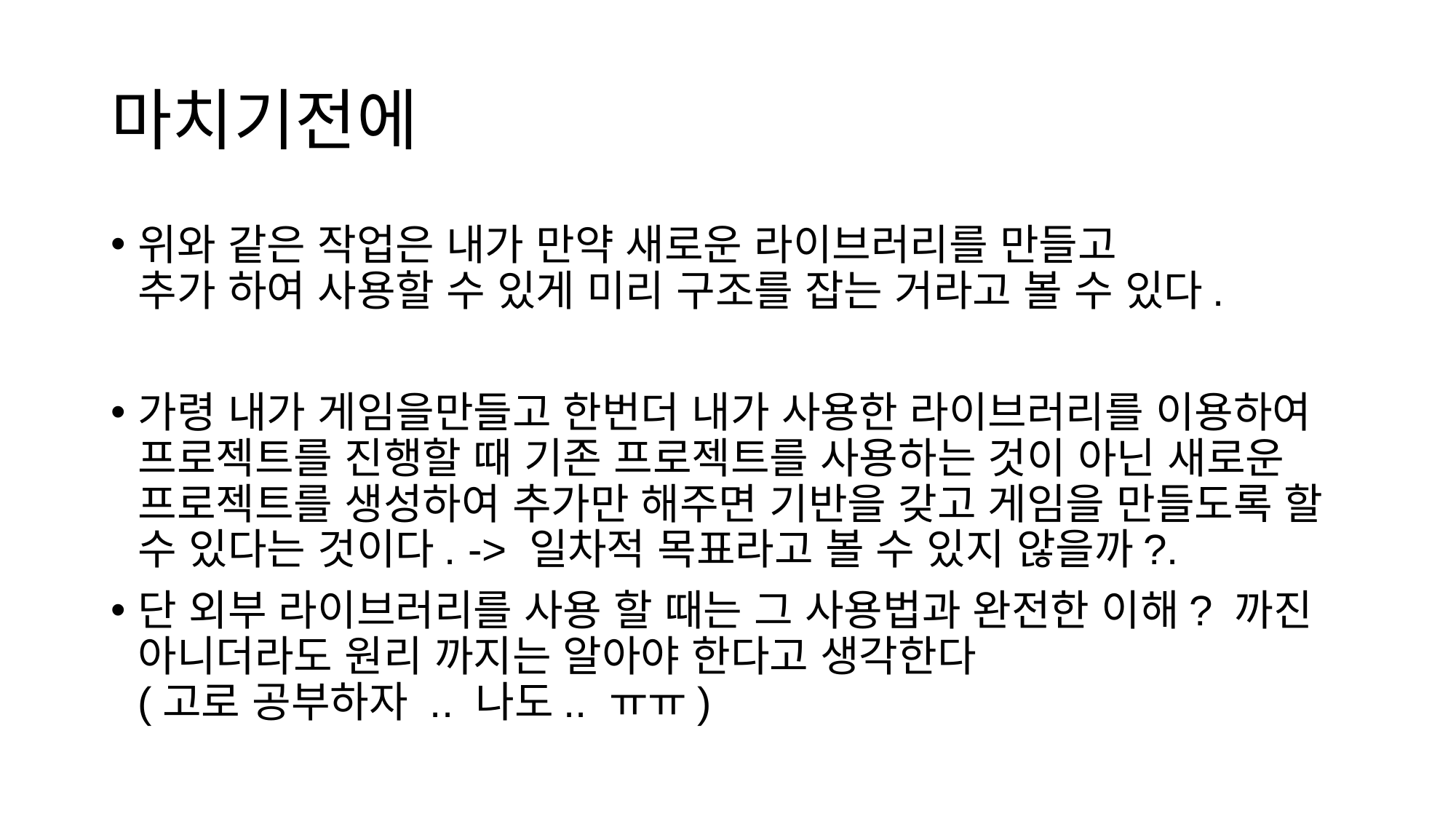

# 마치기전에
위와 같은 작업은 내가 만약 새로운 라이브러리를 만들고
추가 하여 사용할 수 있게 미리 구조를 잡는 거라고 볼 수 있다.

가령 내가 게임을만들고 한번더 내가 사용한 라이브러리를 이용하여 프로젝트를 진행할 때 기존 프로젝트를 사용하는 것이 아닌 새로운 프로젝트를 생성하여 추가만 해주면 기반을 갖고 게임을 만들도록 할 수 있다는 것이다. -> 일차적 목표라고 볼 수 있지 않을까?.
단 외부 라이브러리를 사용 할 때는 그 사용법과 완전한 이해? 까진 아니더라도 원리 까지는 알아야 한다고 생각한다
(고로 공부하자 .. 나도.. ㅠㅠ)